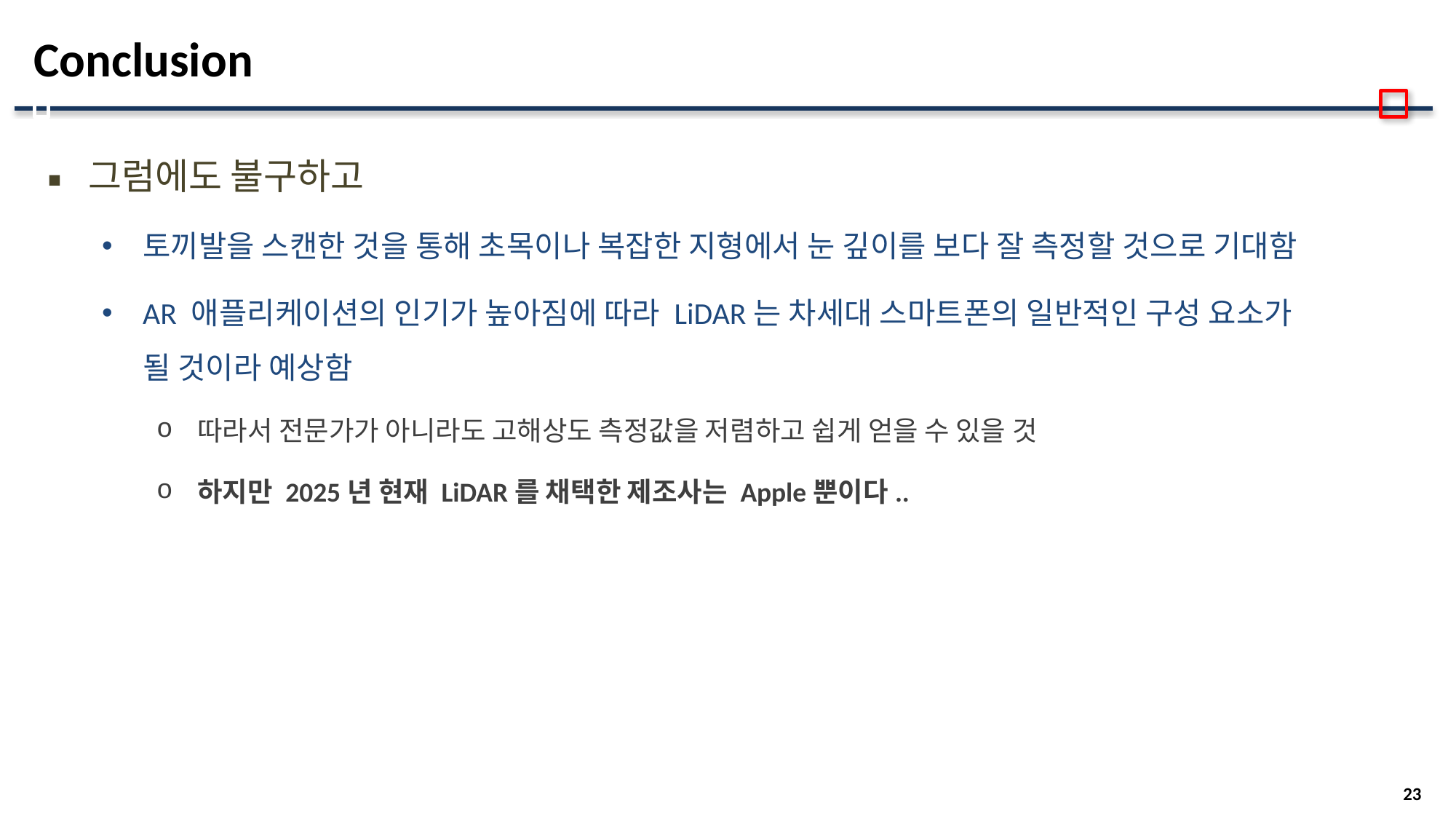

# Conclusion
그럼에도 불구하고
토끼발을 스캔한 것을 통해 초목이나 복잡한 지형에서 눈 깊이를 보다 잘 측정할 것으로 기대함
AR 애플리케이션의 인기가 높아짐에 따라 LiDAR는 차세대 스마트폰의 일반적인 구성 요소가 될 것이라 예상함
따라서 전문가가 아니라도 고해상도 측정값을 저렴하고 쉽게 얻을 수 있을 것
하지만 2025년 현재 LiDAR를 채택한 제조사는 Apple뿐이다..
23